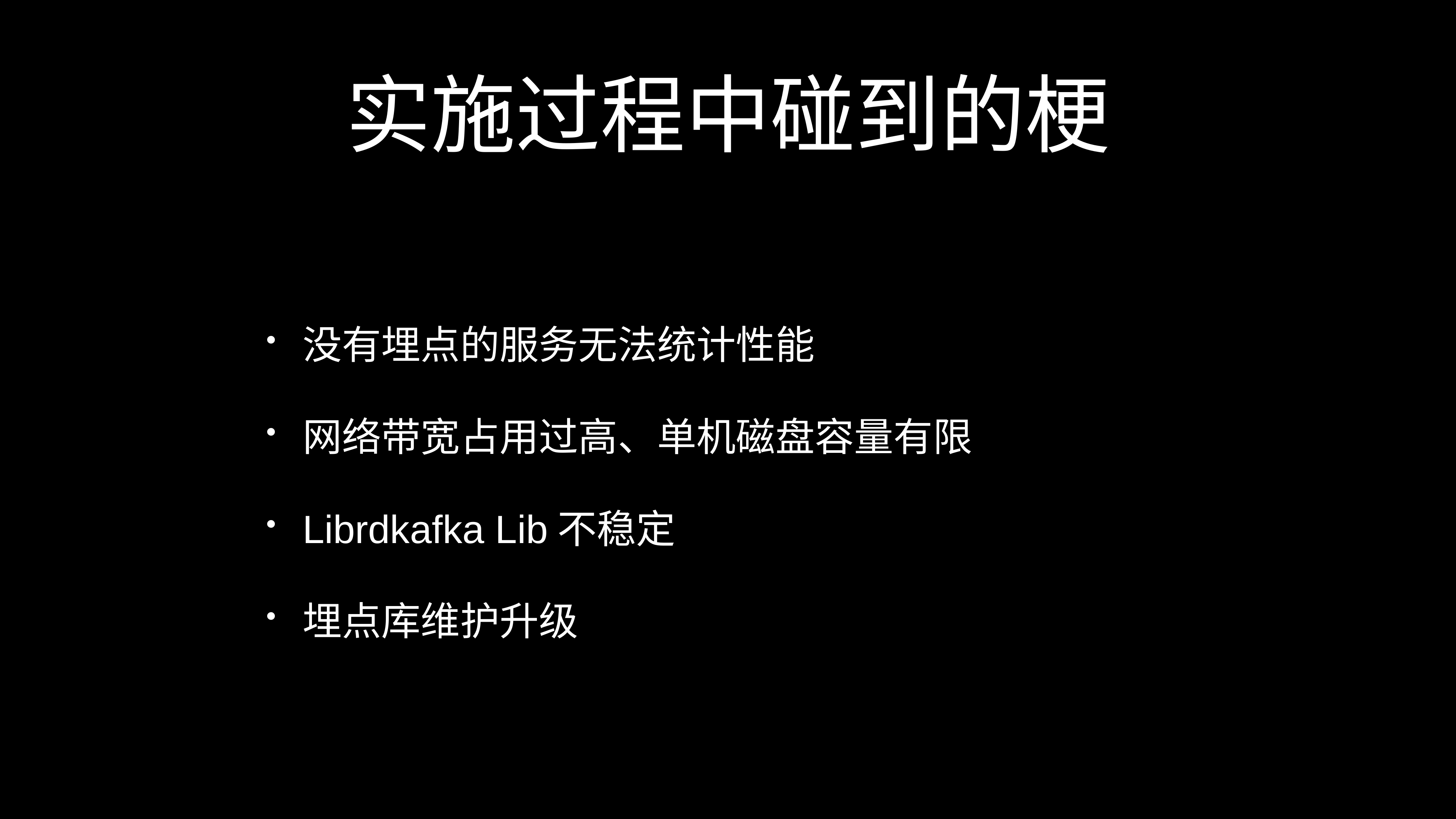

# 实施过程中碰到的梗
没有埋点的服务无法统计性能
网络带宽占用过高、单机磁盘容量有限
Librdkafka Lib不稳定
埋点库维护升级